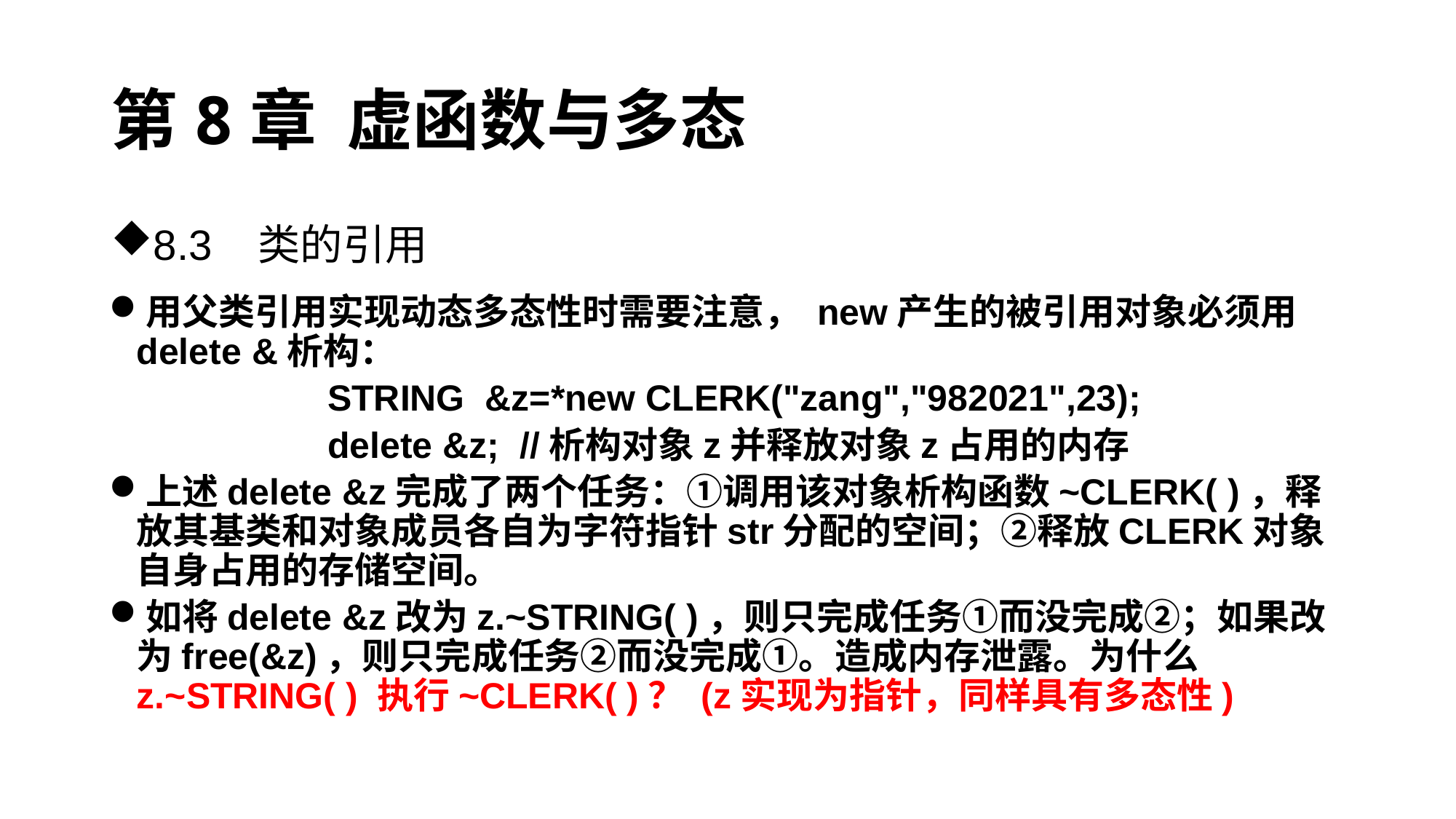

# 第8章  虚函数与多态
8.3   类的引用
用父类引用实现动态多态性时需要注意， new产生的被引用对象必须用delete &析构：
     		STRING  &z=*new CLERK("zang","982021",23);
     		delete &z;  //析构对象z并释放对象z占用的内存
上述delete &z完成了两个任务：①调用该对象析构函数~CLERK( )，释放其基类和对象成员各自为字符指针str分配的空间；②释放CLERK对象自身占用的存储空间。
如将delete &z改为z.~STRING( )，则只完成任务①而没完成②；如果改为free(&z)，则只完成任务②而没完成①。造成内存泄露。为什么z.~STRING( ) 执行~CLERK( )？ (z实现为指针，同样具有多态性)